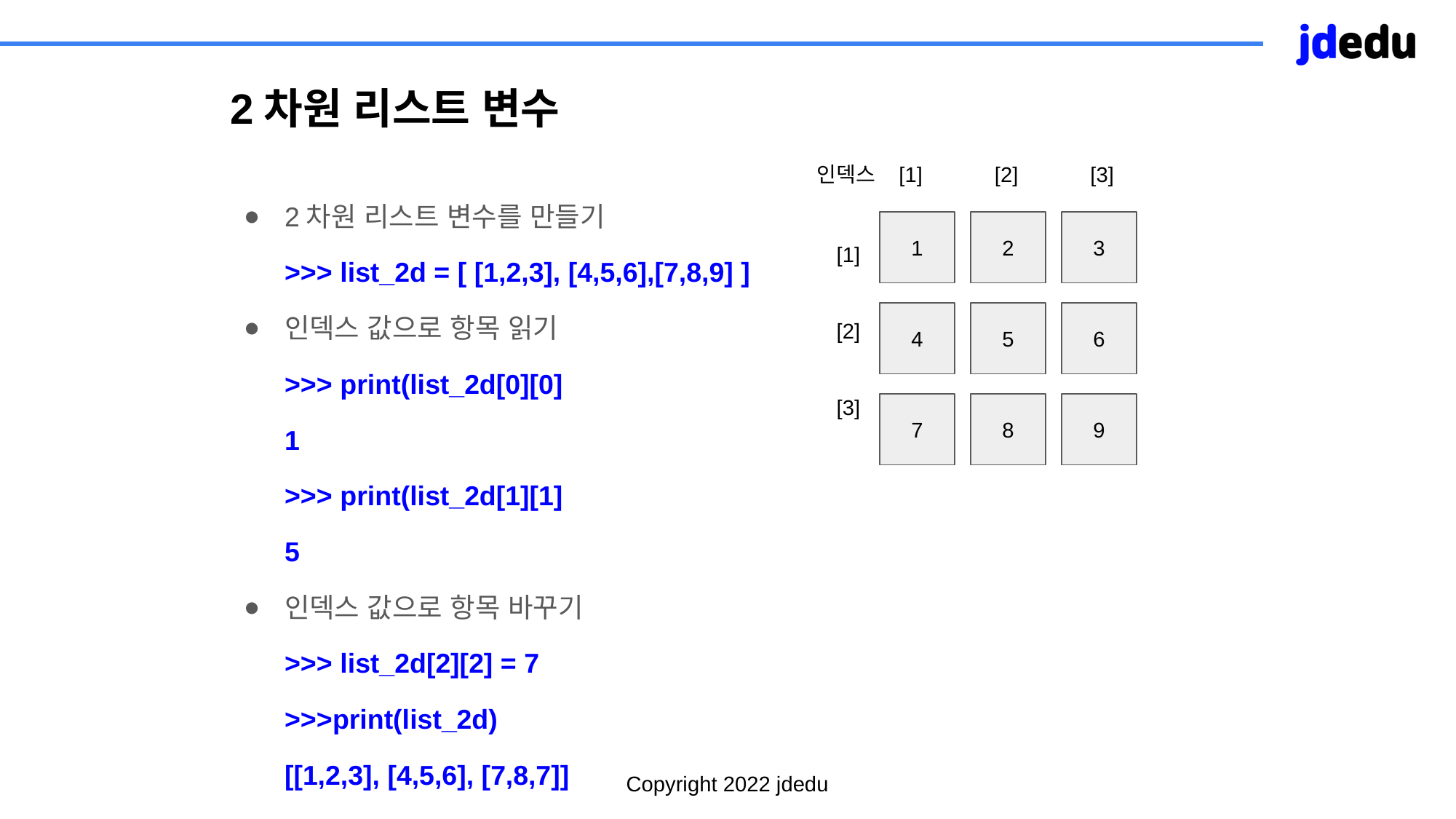

# 2차원 리스트 변수
인덱스   [1]            [2]            [3]
2차원 리스트 변수를 만들기
>>> list_2d = [ [1,2,3], [4,5,6],[7,8,9] ]
인덱스 값으로 항목 읽기
>>> print(list_2d[0][0]
1
>>> print(list_2d[1][1]
5
인덱스 값으로 항목 바꾸기
>>> list_2d[2][2] = 7
>>>print(list_2d)
[[1,2,3], [4,5,6], [7,8,7]]
1
2
3
[1]

[2]

[3]
4
5
6
7
8
9